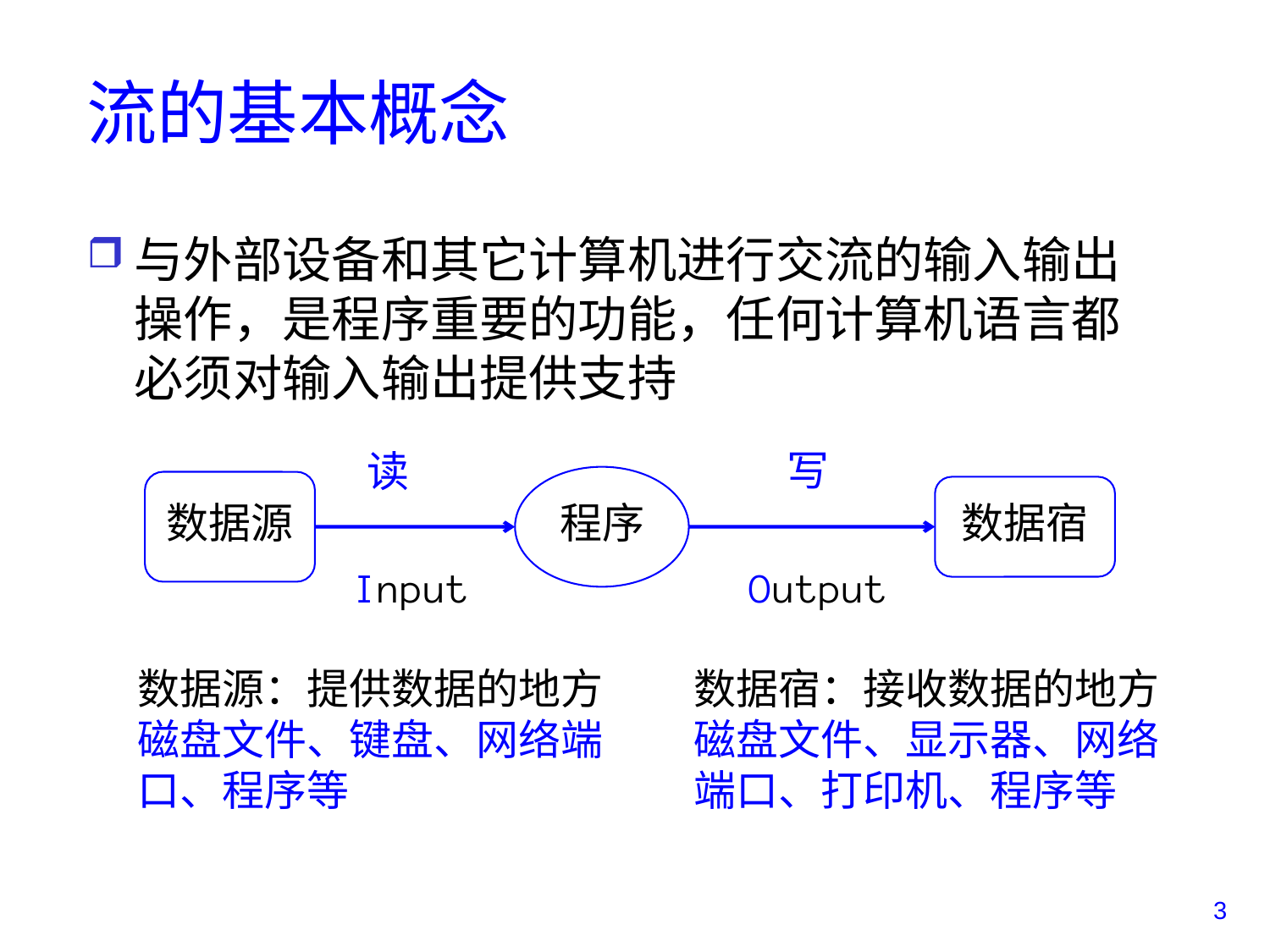

# 流的基本概念
与外部设备和其它计算机进行交流的输入输出操作，是程序重要的功能，任何计算机语言都必须对输入输出提供支持
写
读
程序
数据源
数据宿
Input
Output
数据源：提供数据的地方
磁盘文件、键盘、网络端口、程序等
数据宿：接收数据的地方
磁盘文件、显示器、网络端口、打印机、程序等
3